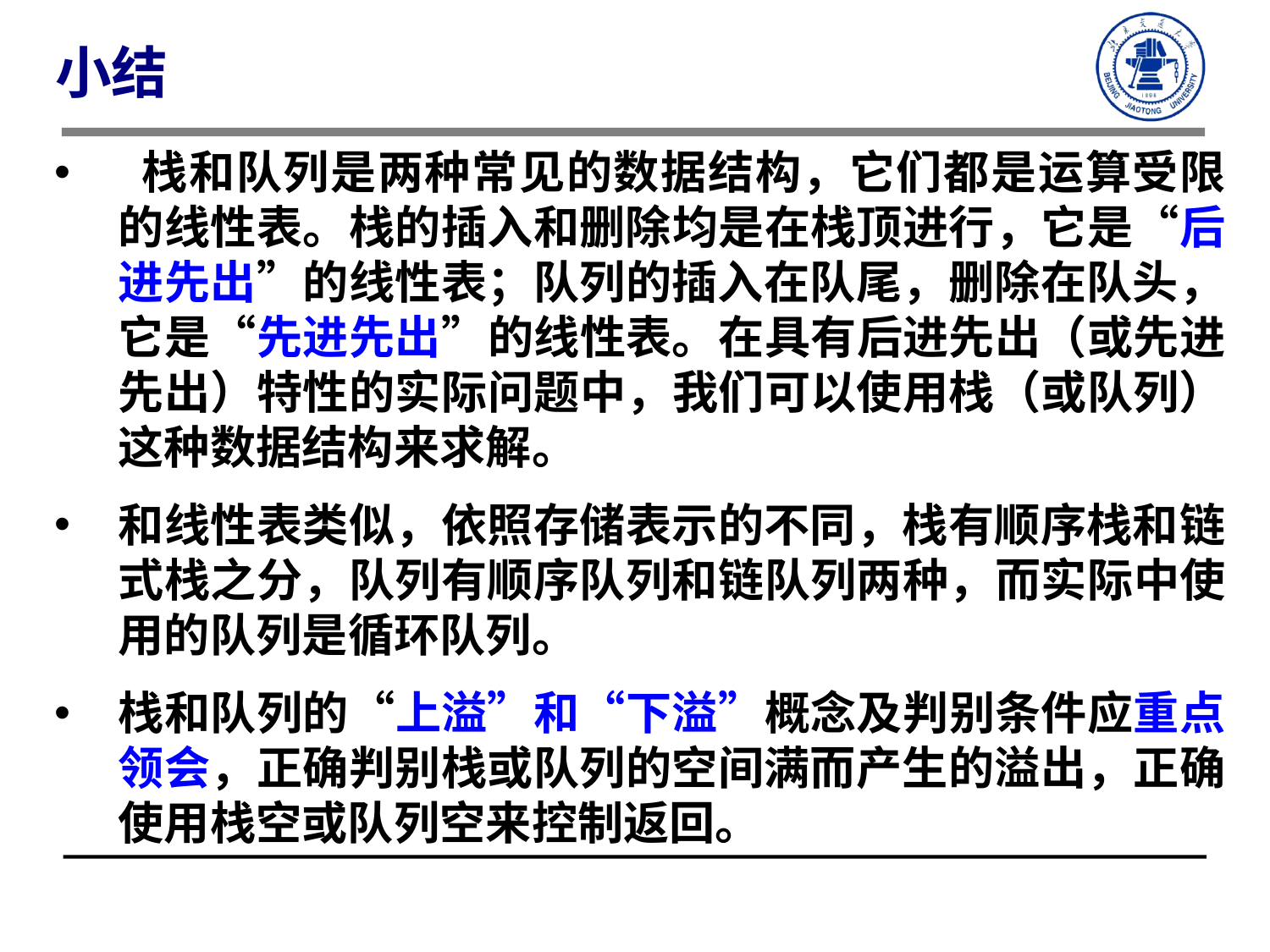

小结
 栈和队列是两种常见的数据结构，它们都是运算受限的线性表。栈的插入和删除均是在栈顶进行，它是“后进先出”的线性表；队列的插入在队尾，删除在队头，它是“先进先出”的线性表。在具有后进先出（或先进先出）特性的实际问题中，我们可以使用栈（或队列）这种数据结构来求解。
和线性表类似，依照存储表示的不同，栈有顺序栈和链式栈之分，队列有顺序队列和链队列两种，而实际中使用的队列是循环队列。
栈和队列的“上溢”和“下溢”概念及判别条件应重点领会，正确判别栈或队列的空间满而产生的溢出，正确使用栈空或队列空来控制返回。